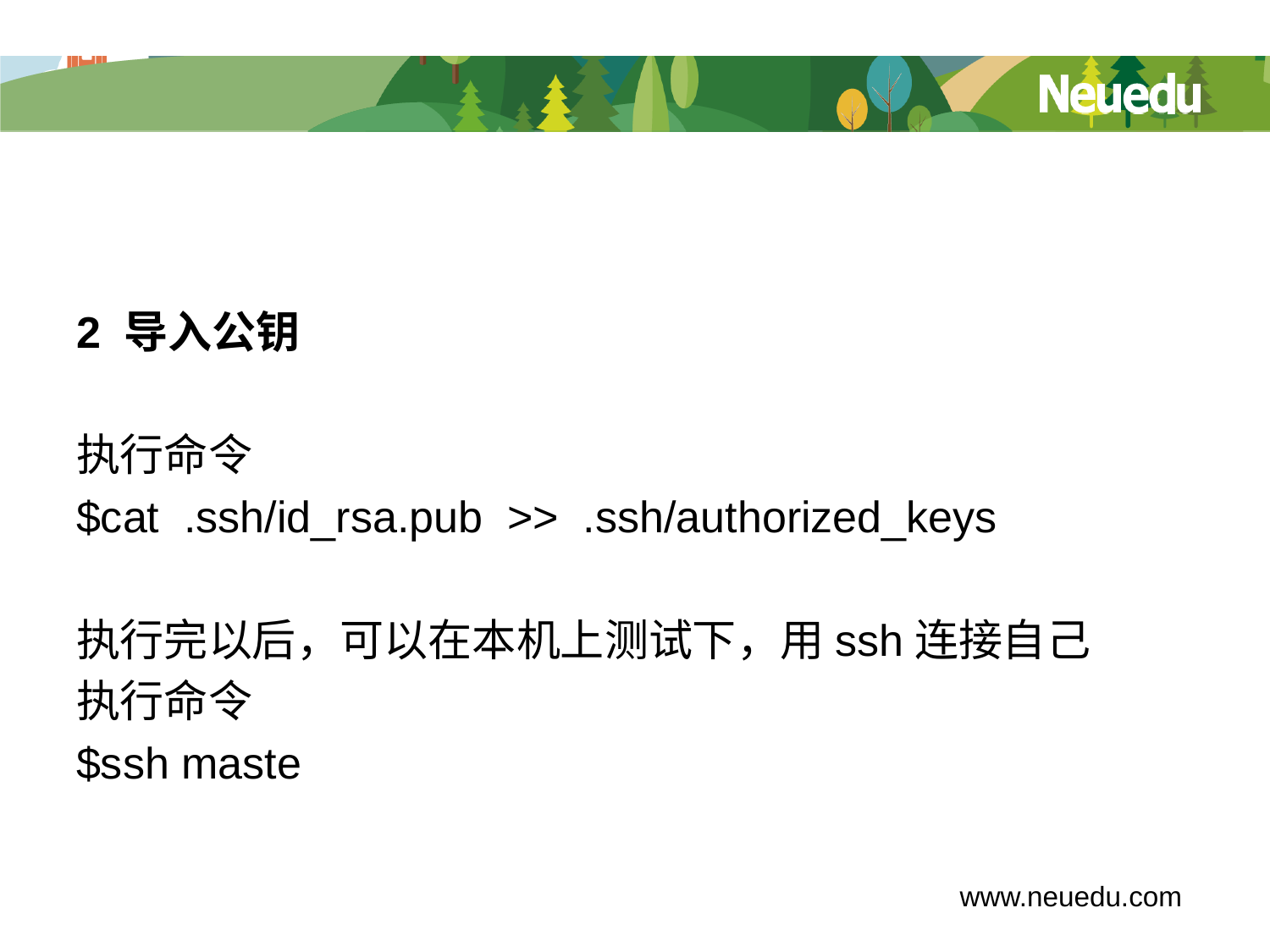

#
2 导入公钥

执行命令
$cat  .ssh/id_rsa.pub  >>  .ssh/authorized_keys

执行完以后，可以在本机上测试下，用ssh连接自己
执行命令
$ssh maste